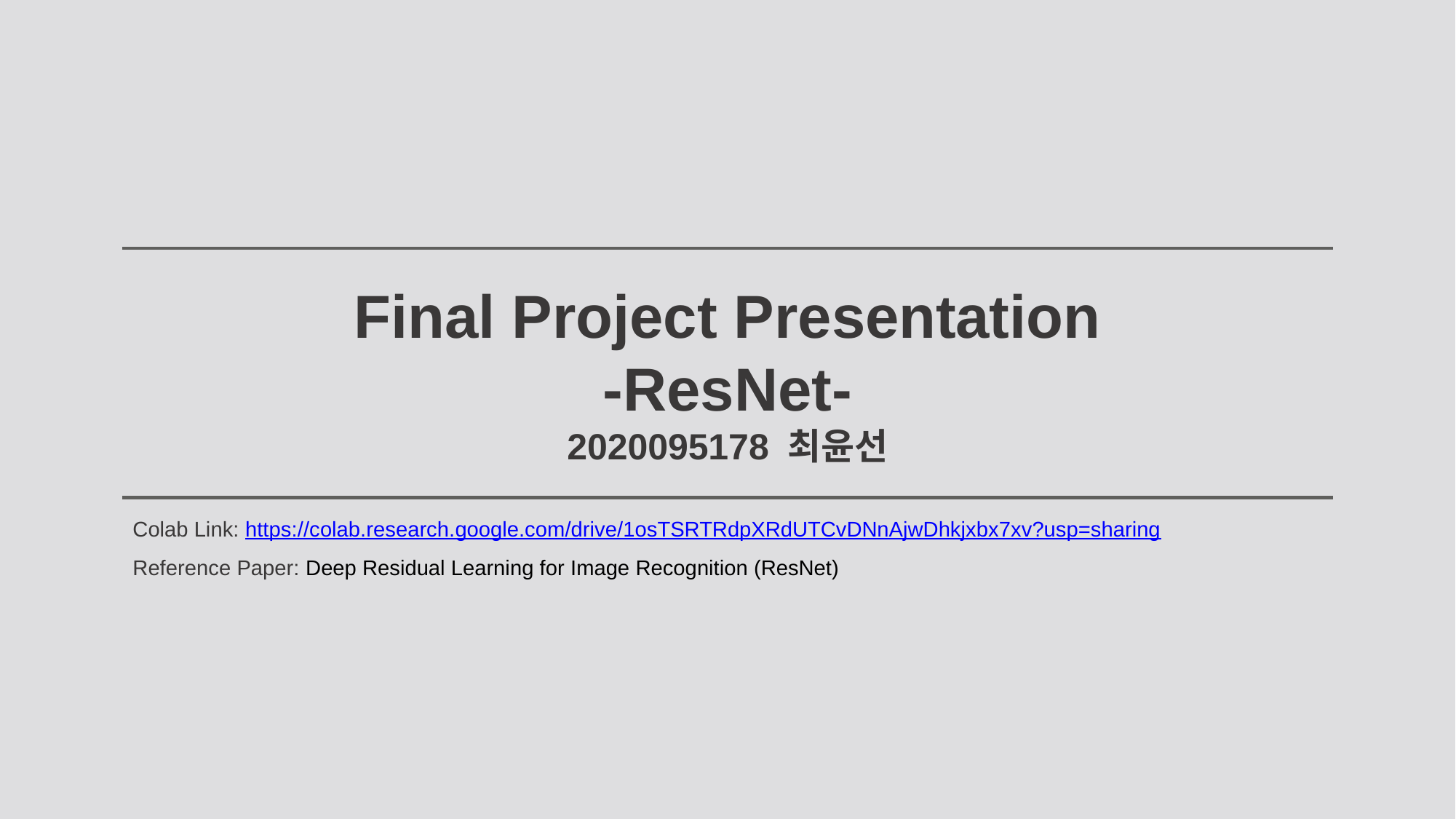

Final Project Presentation
-ResNet-
2020095178 최윤선
Colab Link: https://colab.research.google.com/drive/1osTSRTRdpXRdUTCvDNnAjwDhkjxbx7xv?usp=sharing
Reference Paper: Deep Residual Learning for Image Recognition (ResNet)